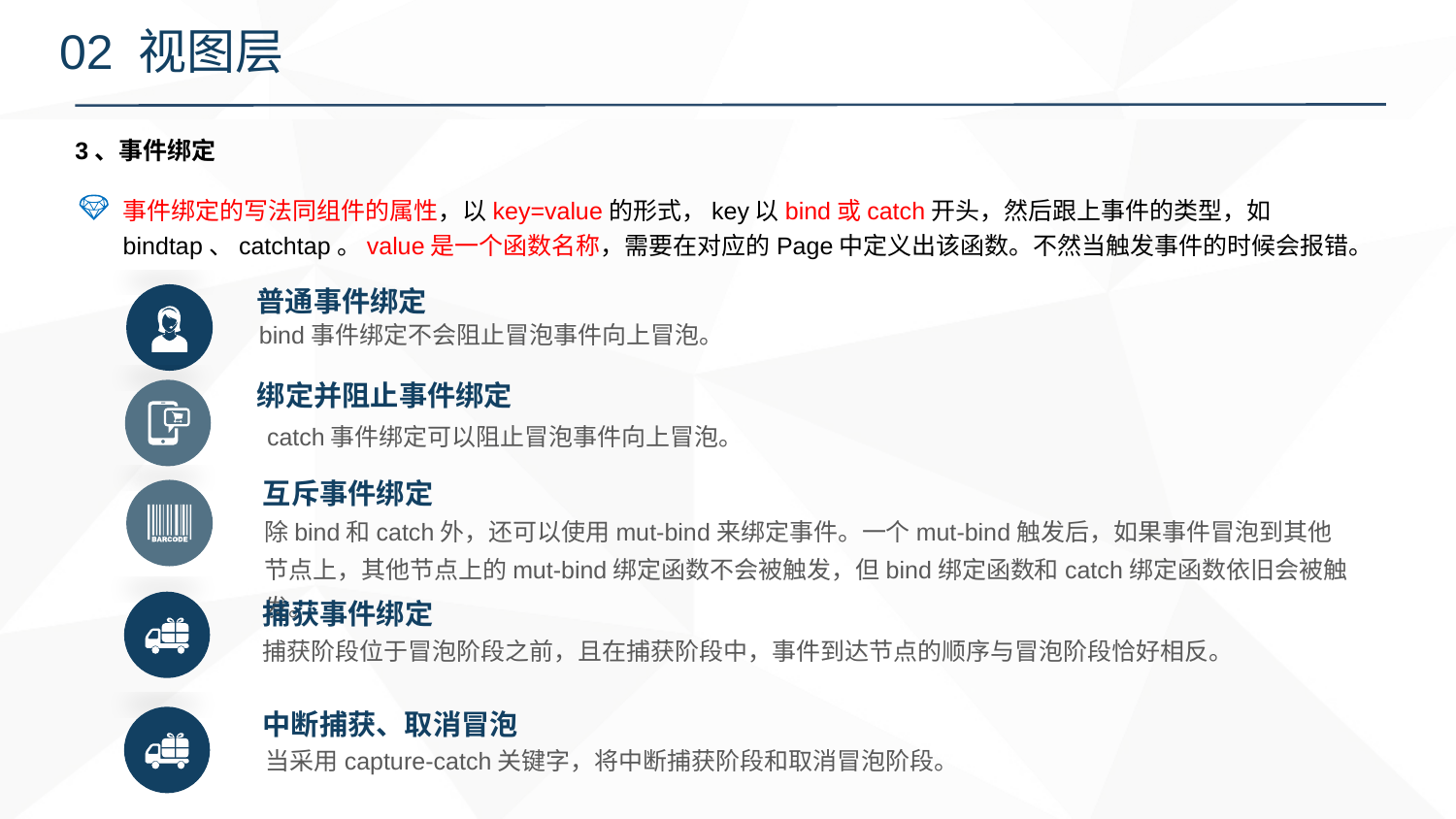

# 02 视图层
3、事件绑定
事件绑定的写法同组件的属性，以key=value的形式，key以bind或catch开头，然后跟上事件的类型，如bindtap、catchtap。value是一个函数名称，需要在对应的Page中定义出该函数。不然当触发事件的时候会报错。

普通事件绑定

bind事件绑定不会阻止冒泡事件向上冒泡。
绑定并阻止事件绑定

catch事件绑定可以阻止冒泡事件向上冒泡。
互斥事件绑定

除bind和catch外，还可以使用mut-bind来绑定事件。一个mut-bind触发后，如果事件冒泡到其他节点上，其他节点上的mut-bind绑定函数不会被触发，但bind绑定函数和catch绑定函数依旧会被触发。

捕获事件绑定

捕获阶段位于冒泡阶段之前，且在捕获阶段中，事件到达节点的顺序与冒泡阶段恰好相反。
中断捕获、取消冒泡

当采用capture-catch关键字，将中断捕获阶段和取消冒泡阶段。